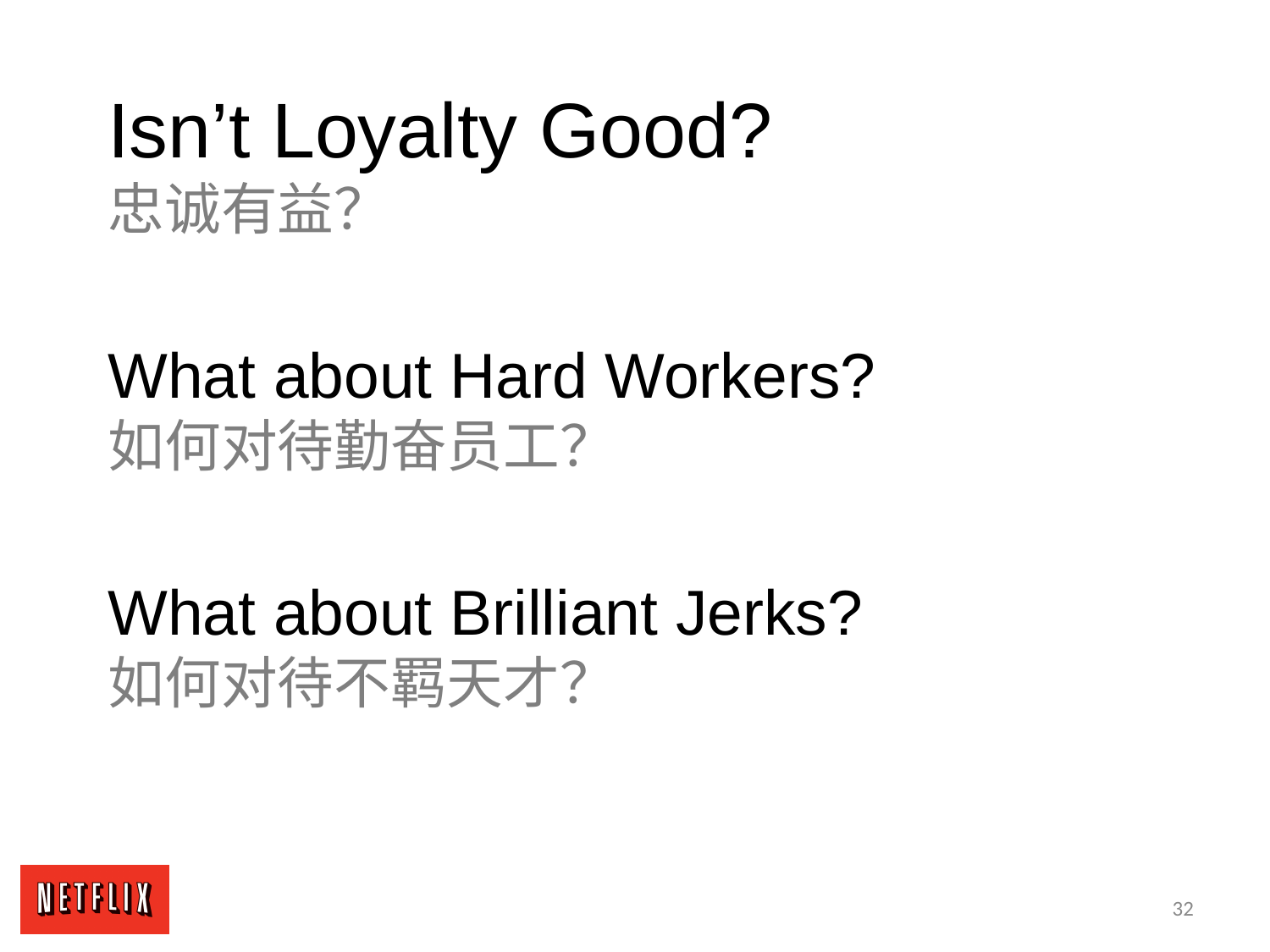

Isn’t Loyalty Good?
忠诚有益？
What about Hard Workers?
如何对待勤奋员工？
What about Brilliant Jerks?
如何对待不羁天才？
32